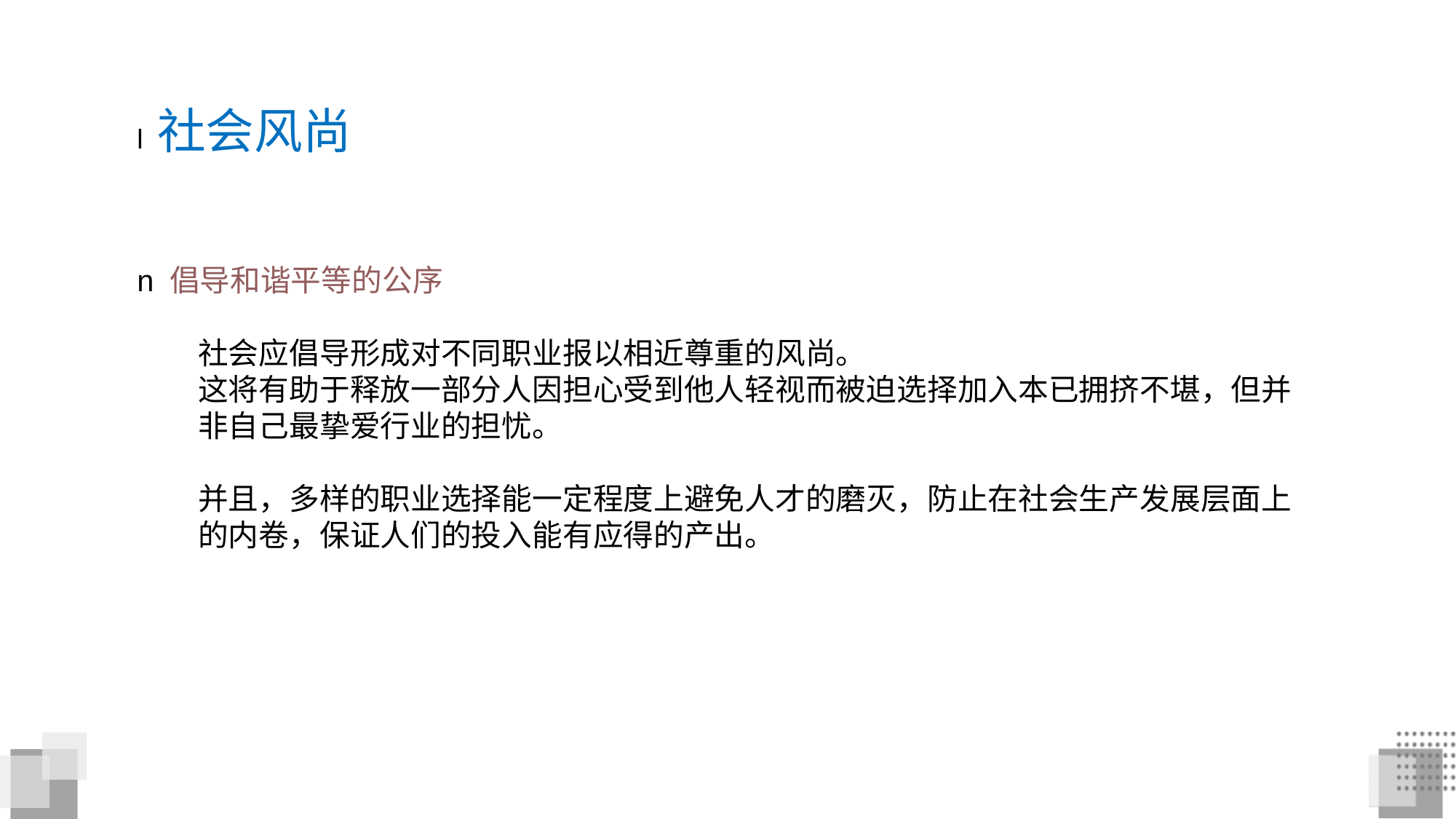

l 社会风尚
n 倡导和谐平等的公序

        社会应倡导形成对不同职业报以相近尊重的风尚。
        这将有助于释放一部分人因担心受到他人轻视而被迫选择加入本已拥挤不堪，但并
        非自己最挚爱行业的担忧。

        并且，多样的职业选择能一定程度上避免人才的磨灭，防止在社会生产发展层面上
        的内卷，保证人们的投入能有应得的产出。